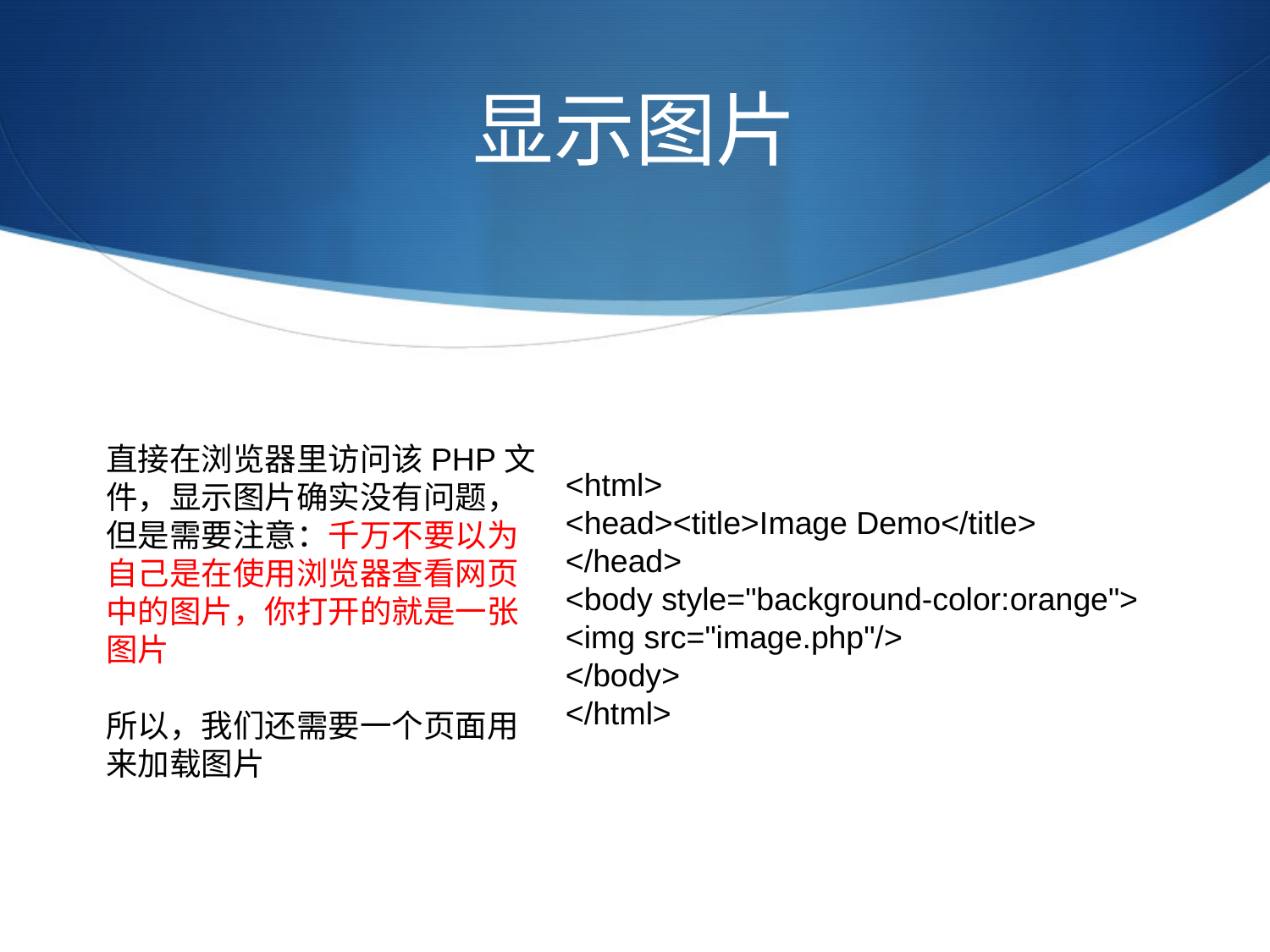

# 显示图片
直接在浏览器里访问该PHP文件，显示图片确实没有问题，但是需要注意：千万不要以为自己是在使用浏览器查看网页中的图片，你打开的就是一张图片

所以，我们还需要一个页面用来加载图片
<html>
<head><title>Image Demo</title>
</head>
<body style="background-color:orange">
<img src="image.php"/>
</body>
</html>